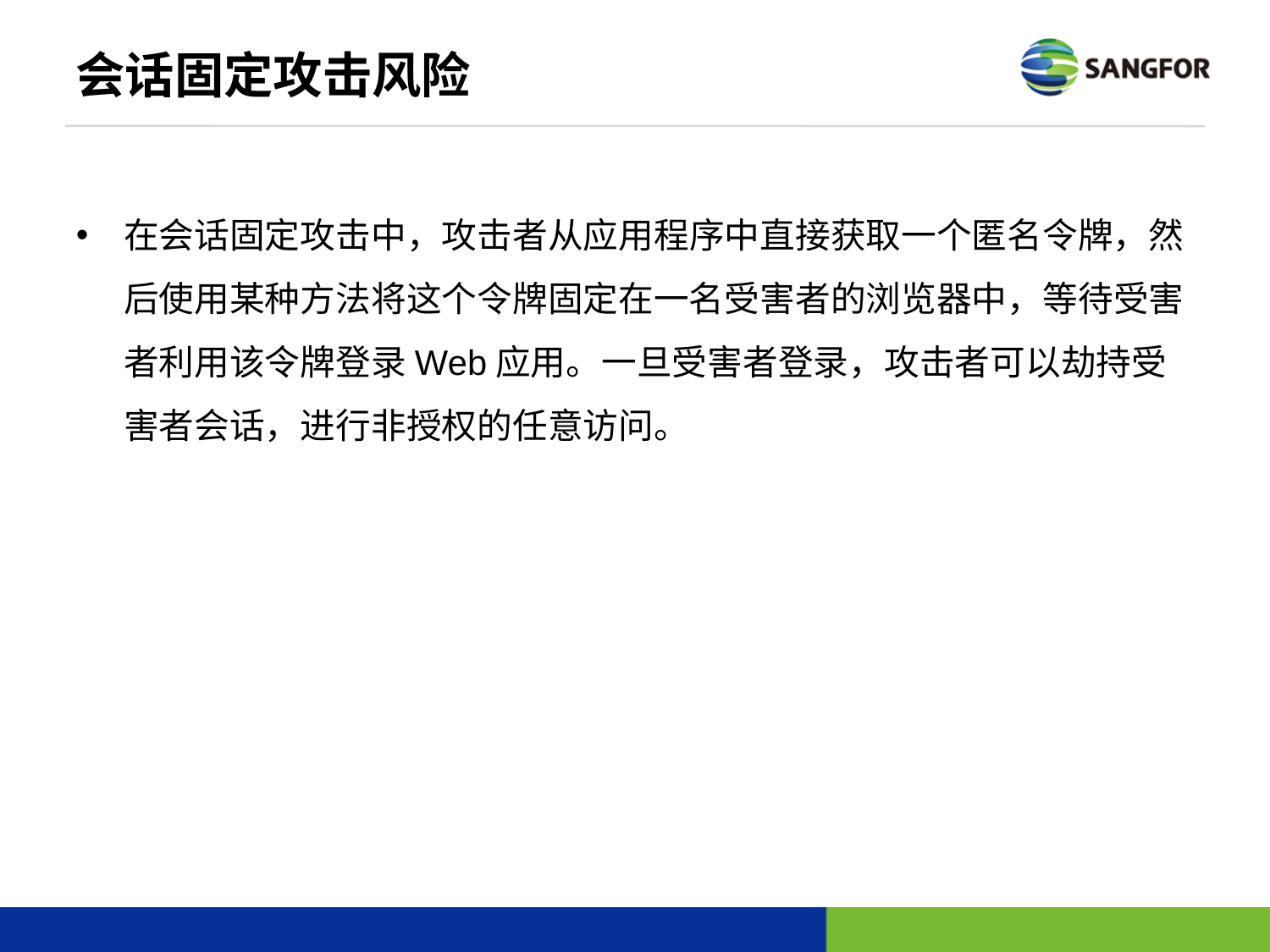

# 会话固定攻击风险
在会话固定攻击中，攻击者从应用程序中直接获取一个匿名令牌，然后使用某种方法将这个令牌固定在一名受害者的浏览器中，等待受害者利用该令牌登录Web应用。一旦受害者登录，攻击者可以劫持受害者会话，进行非授权的任意访问。